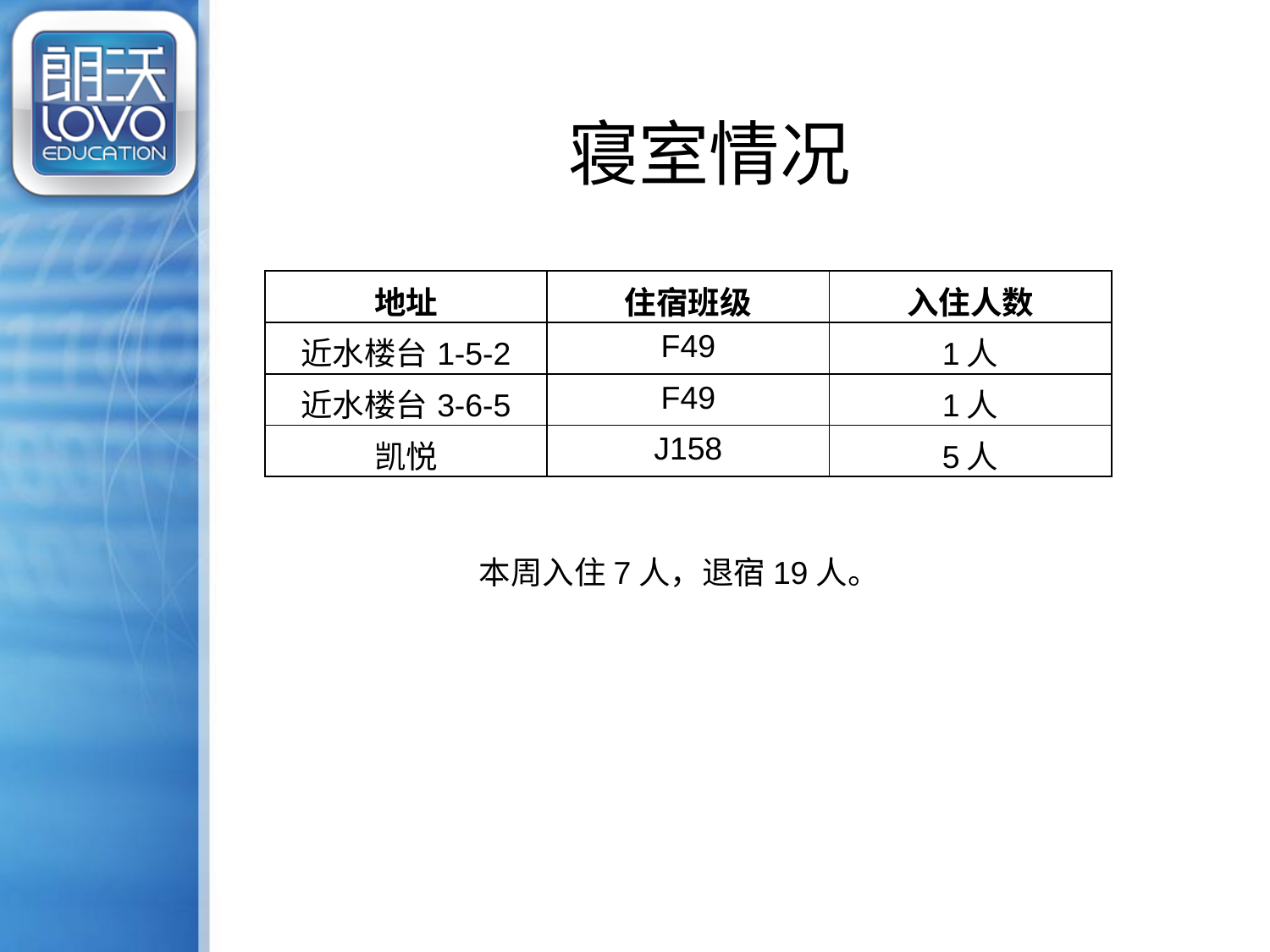

寝室情况
| 地址 | 住宿班级 | 入住人数 |
| --- | --- | --- |
| 近水楼台1-5-2 | F49 | 1人 |
| 近水楼台3-6-5 | F49 | 1人 |
| 凯悦 | J158 | 5人 |
本周入住7人，退宿19人。